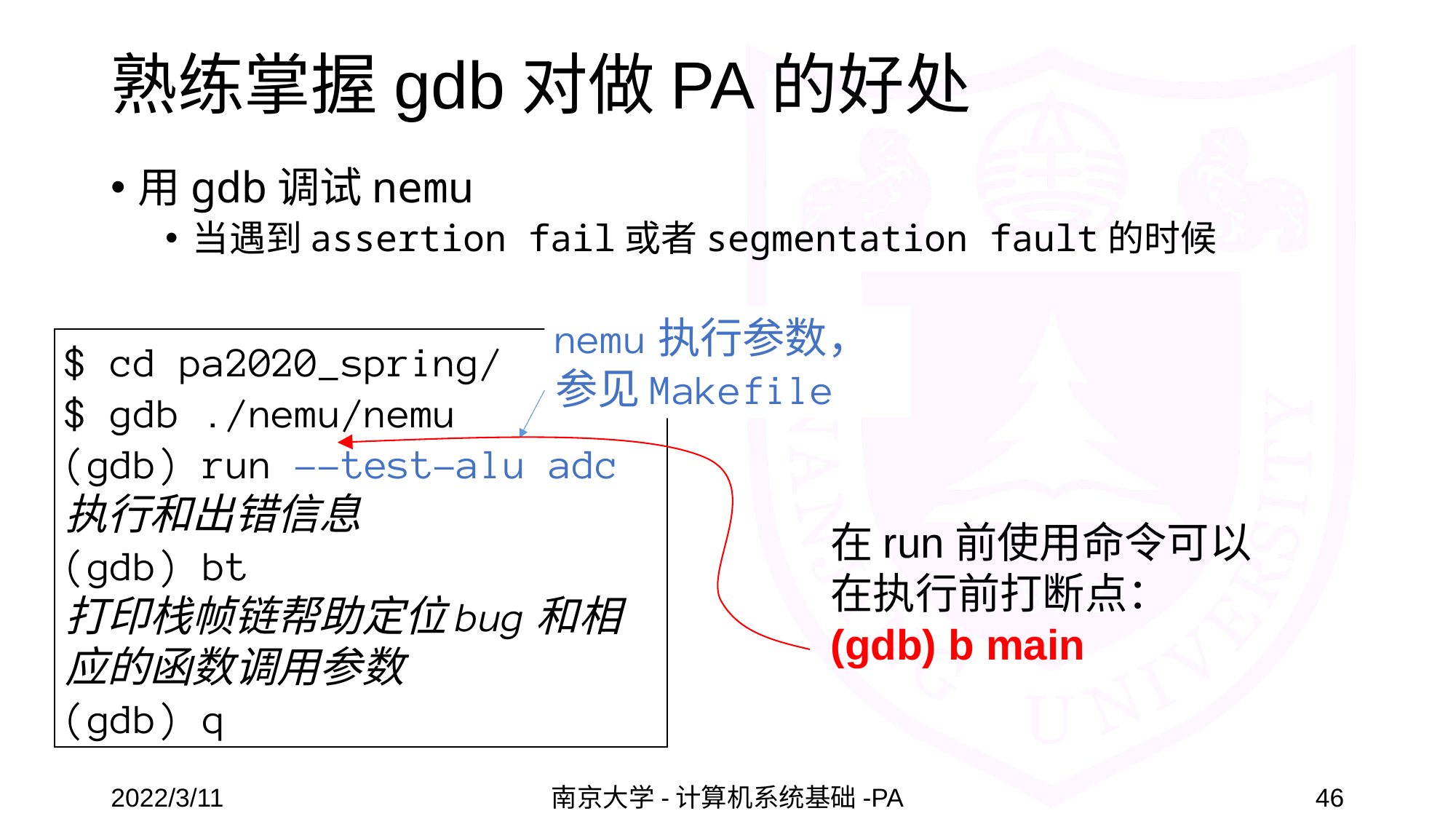

# 熟练掌握gdb对做PA的好处
用gdb调试nemu
当遇到assertion fail或者segmentation fault的时候
nemu执行参数，参见Makefile
$ cd pa2020_spring/
$ gdb ./nemu/nemu
(gdb) run --test-alu adc
执行和出错信息
(gdb) bt
打印栈帧链帮助定位bug和相应的函数调用参数
(gdb) q

在run前使用命令可以在执行前打断点：
(gdb) b main
2022/3/11
南京大学-计算机系统基础-PA
46